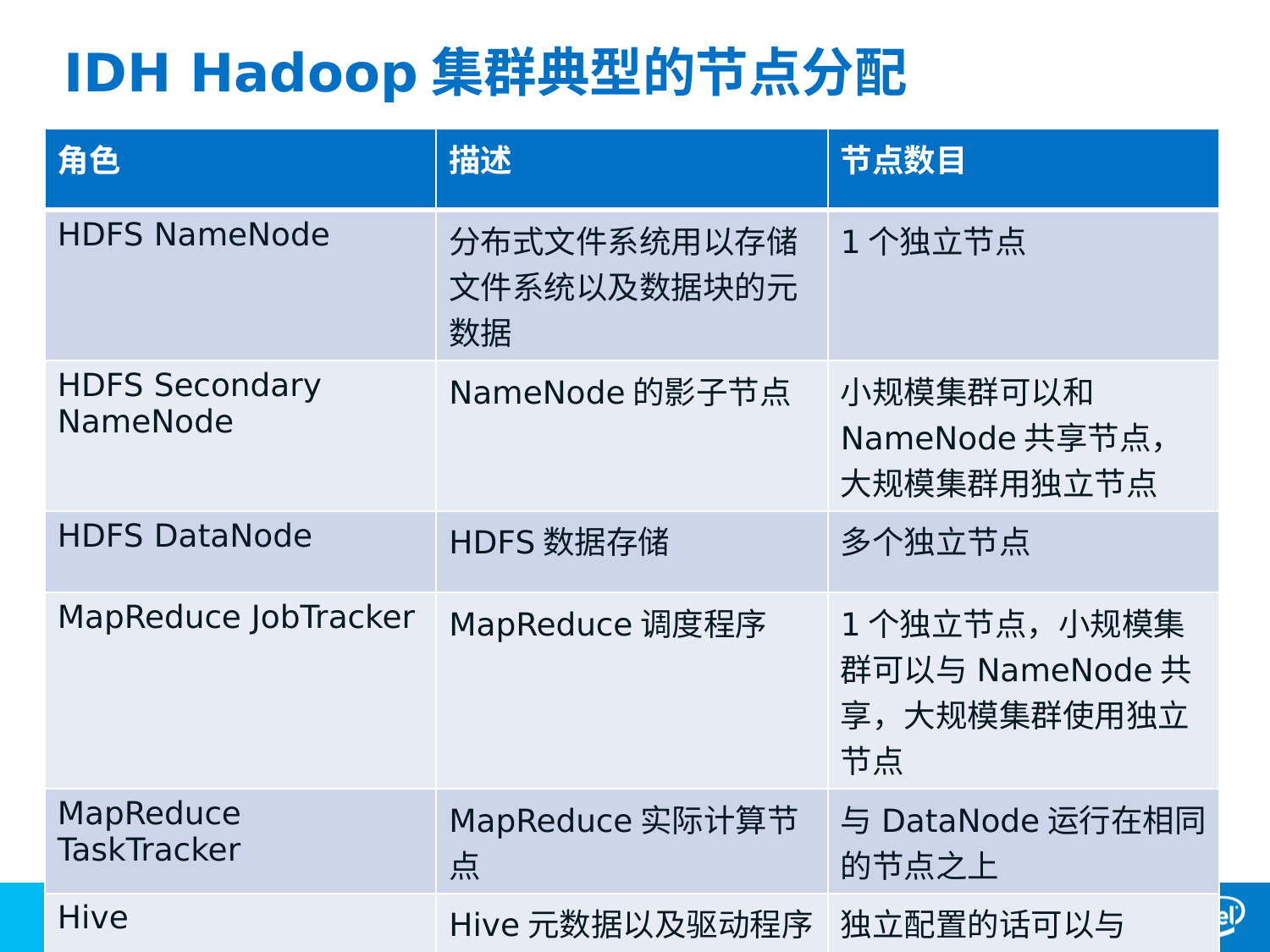

# IDH Hadoop集群典型的节点分配
| 角色 | 描述 | 节点数目 |
| --- | --- | --- |
| HDFS NameNode | 分布式文件系统用以存储文件系统以及数据块的元数据 | 1个独立节点 |
| HDFS Secondary NameNode | NameNode的影子节点 | 小规模集群可以和NameNode共享节点，大规模集群用独立节点 |
| HDFS DataNode | HDFS数据存储 | 多个独立节点 |
| MapReduce JobTracker | MapReduce调度程序 | 1个独立节点，小规模集群可以与NameNode共享，大规模集群使用独立节点 |
| MapReduce TaskTracker | MapReduce实际计算节点 | 与DataNode运行在相同的节点之上 |
| Hive | Hive元数据以及驱动程序 | 独立配置的话可以与NameNode共享节点，或者将元数据存放在客户端 |